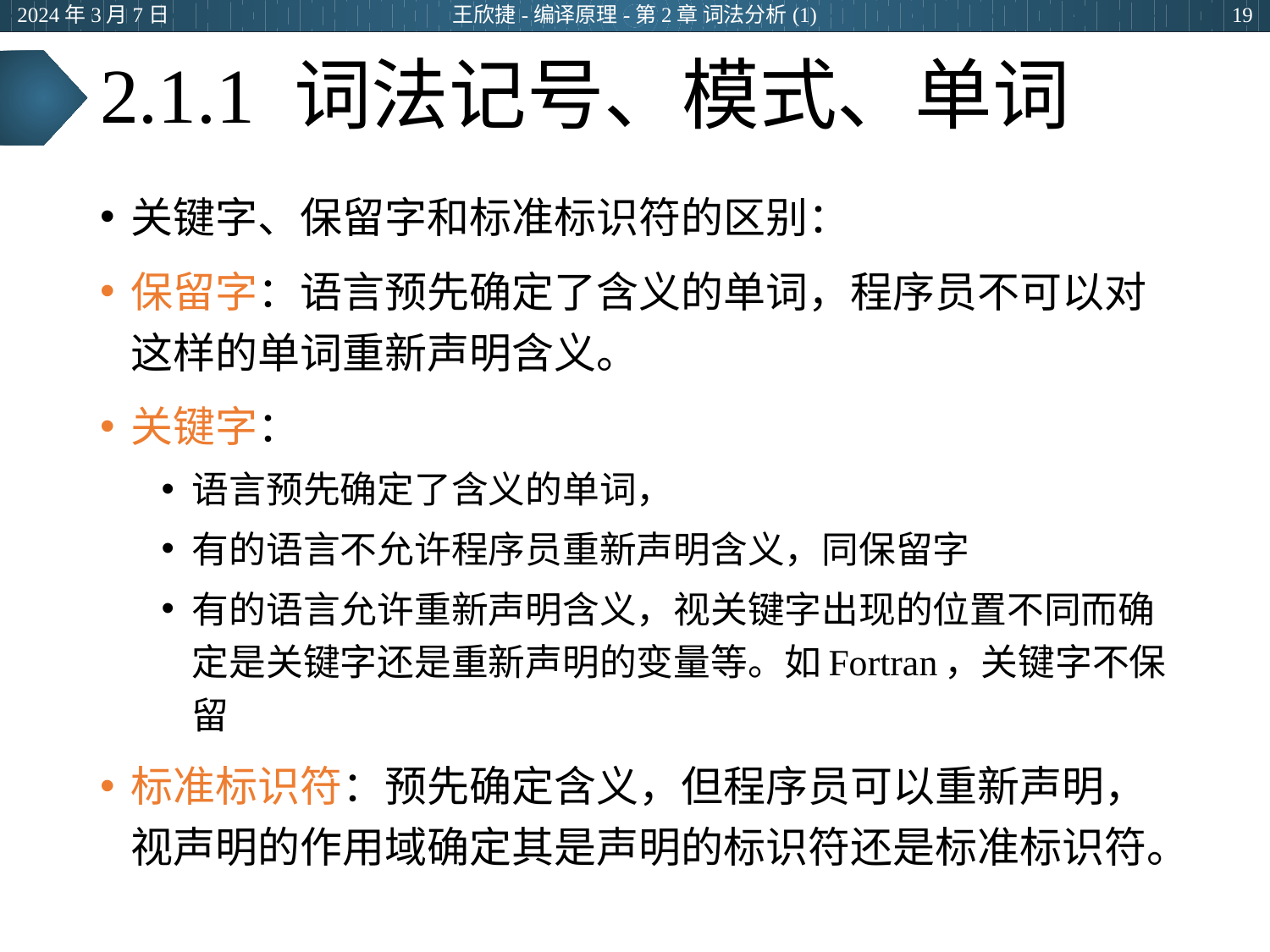

2024年3月7日
王欣捷-编译原理-第2章 词法分析(1)
19
# 2.1.1 词法记号、模式、单词
关键字、保留字和标准标识符的区别：
保留字：语言预先确定了含义的单词，程序员不可以对这样的单词重新声明含义。
关键字：
语言预先确定了含义的单词，
有的语言不允许程序员重新声明含义，同保留字
有的语言允许重新声明含义，视关键字出现的位置不同而确定是关键字还是重新声明的变量等。如Fortran，关键字不保留
标准标识符：预先确定含义，但程序员可以重新声明，视声明的作用域确定其是声明的标识符还是标准标识符。